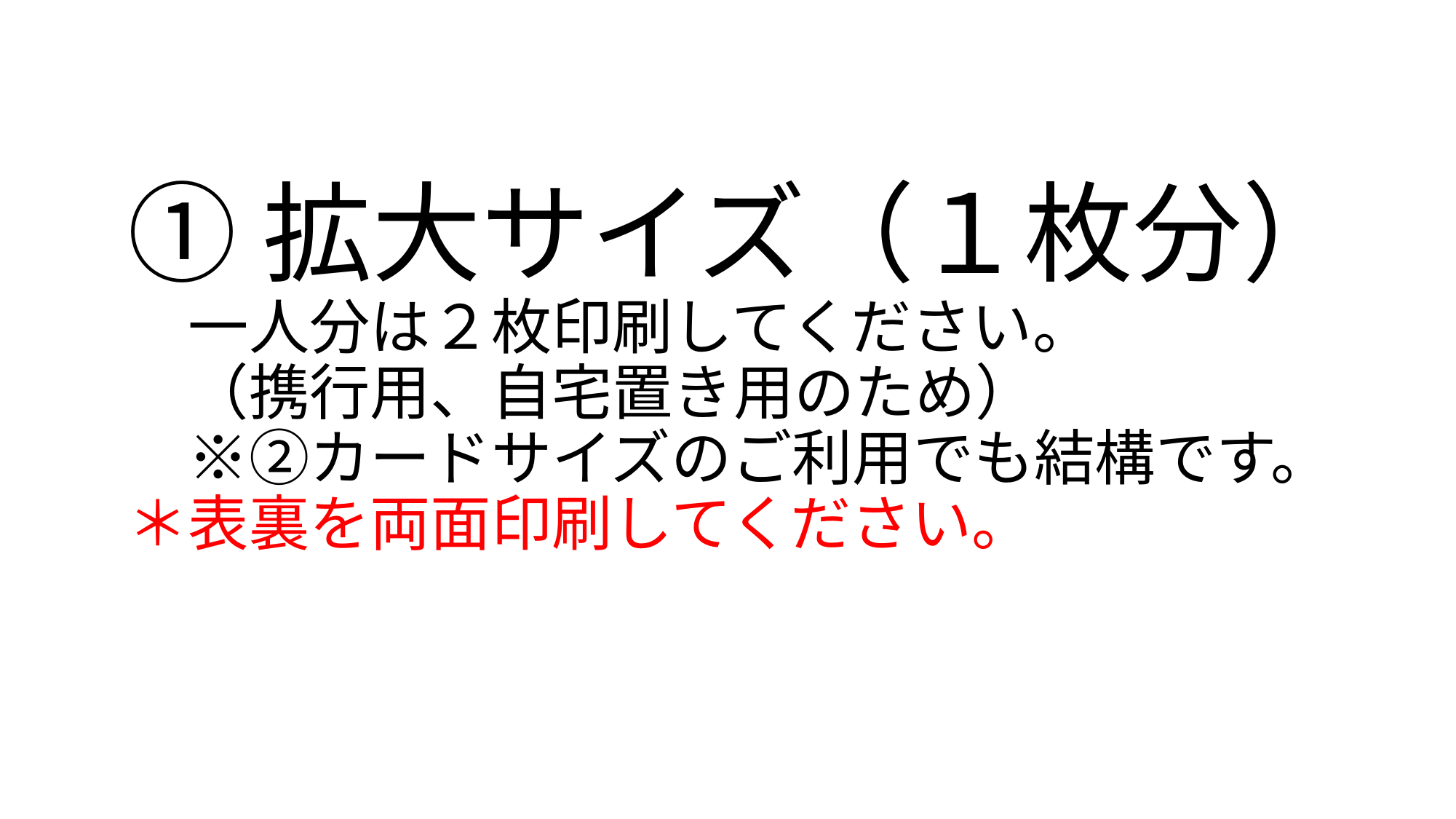

# ①拡大サイズ（１枚分） 　一人分は２枚印刷してください。 　（携行用、自宅置き用のため） 　※②カードサイズのご利用でも結構です。 ＊表裏を両面印刷してください。